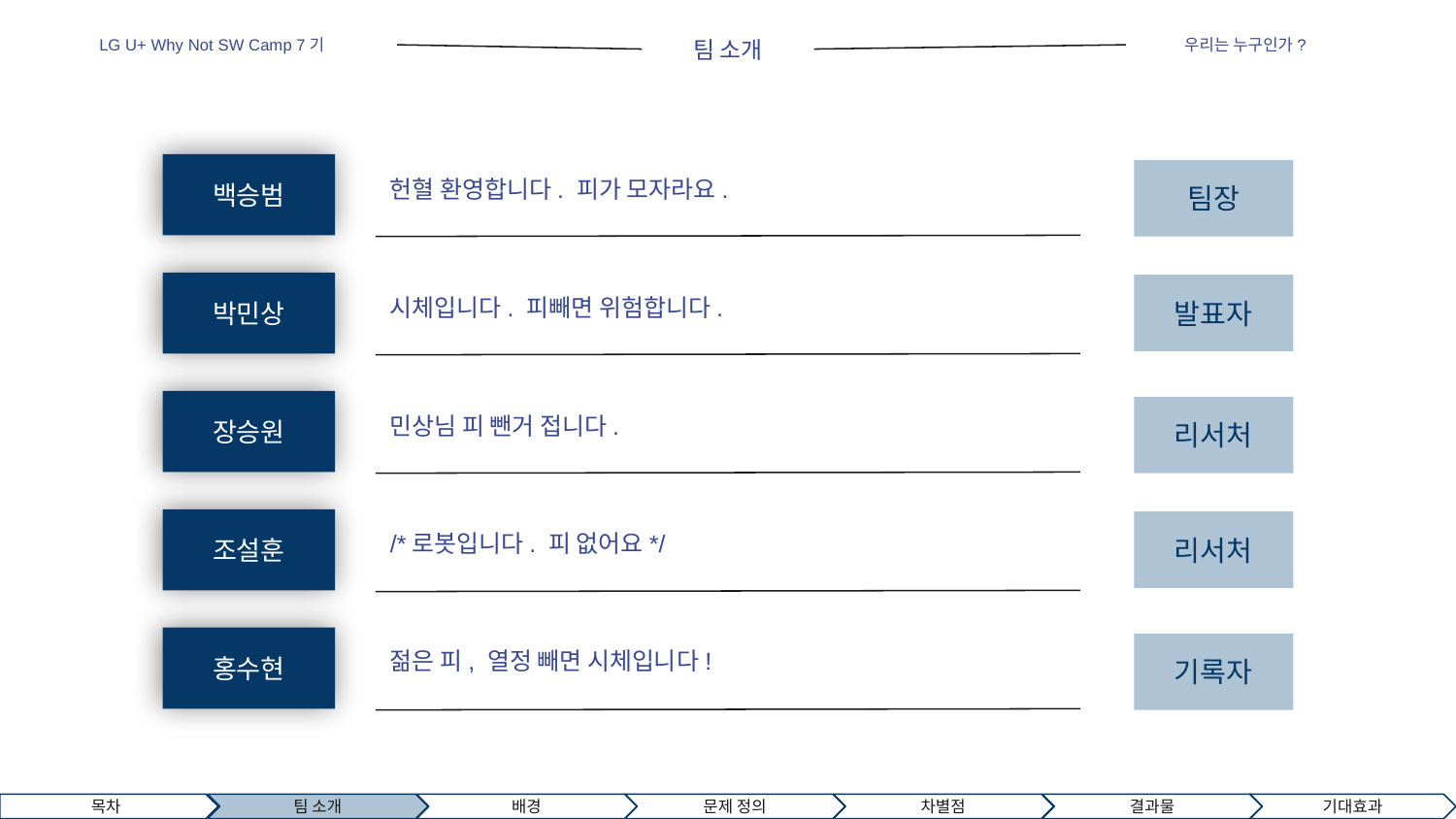

팀 소개
LG U+ Why Not SW Camp 7기
우리는 누구인가?
백승범
헌혈 환영합니다. 피가 모자라요.
팀장
박민상
발표자
시체입니다. 피빼면 위험합니다.
장승원
민상님 피 뺀거 접니다.

리서처
조설훈
리서처
/*로봇입니다. 피 없어요*/
홍수현
젊은 피, 열정 빼면 시체입니다!
기록자
목차
팀 소개
배경
문제 정의
차별점
결과물
기대효과